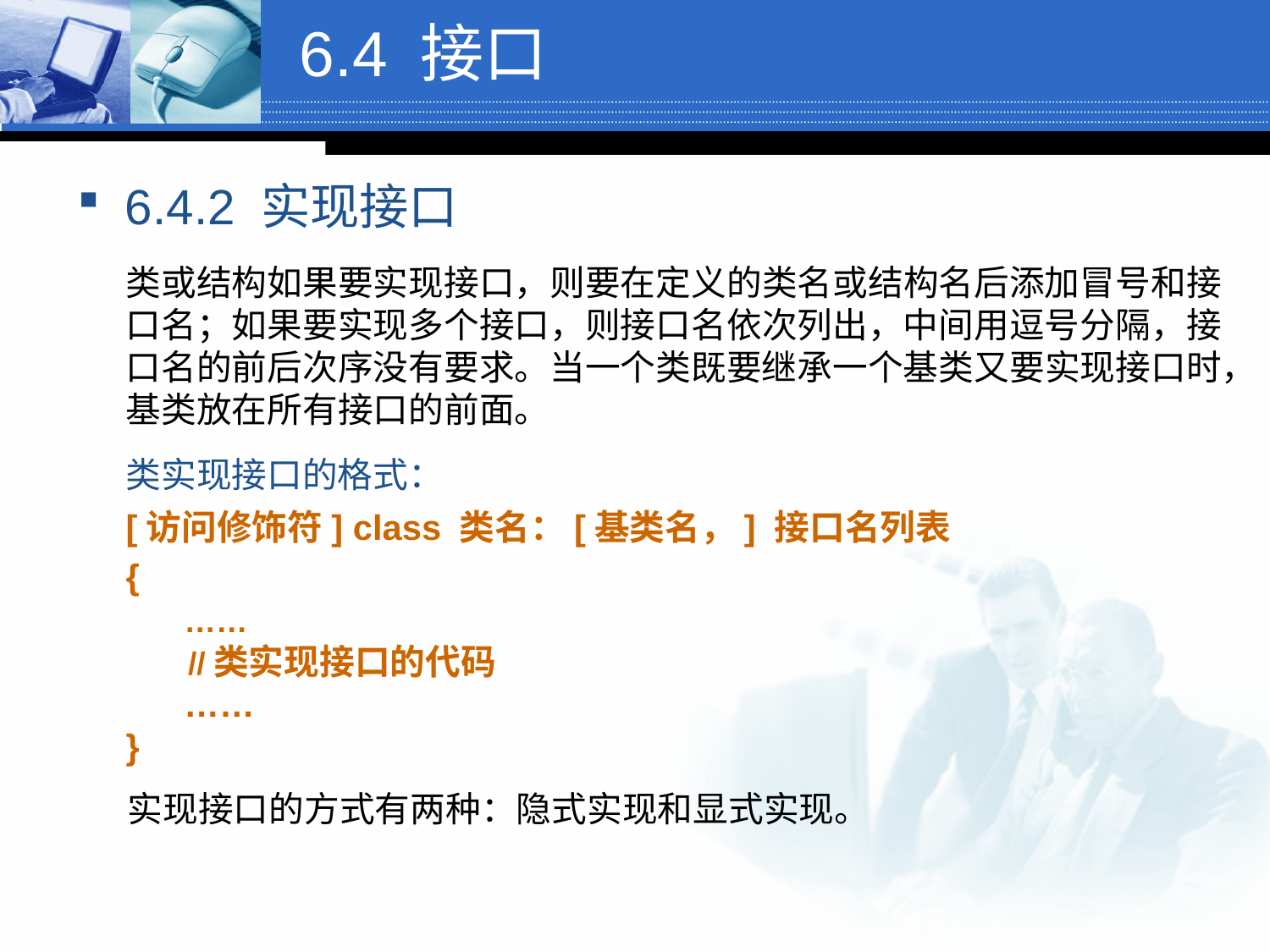

# 6.4 接口
6.4.2 实现接口
类或结构如果要实现接口，则要在定义的类名或结构名后添加冒号和接口名；如果要实现多个接口，则接口名依次列出，中间用逗号分隔，接口名的前后次序没有要求。当一个类既要继承一个基类又要实现接口时，基类放在所有接口的前面。
类实现接口的格式：
[访问修饰符] class 类名：[基类名，] 接口名列表
{
      ……
       //类实现接口的代码
      ……
}
实现接口的方式有两种：隐式实现和显式实现。